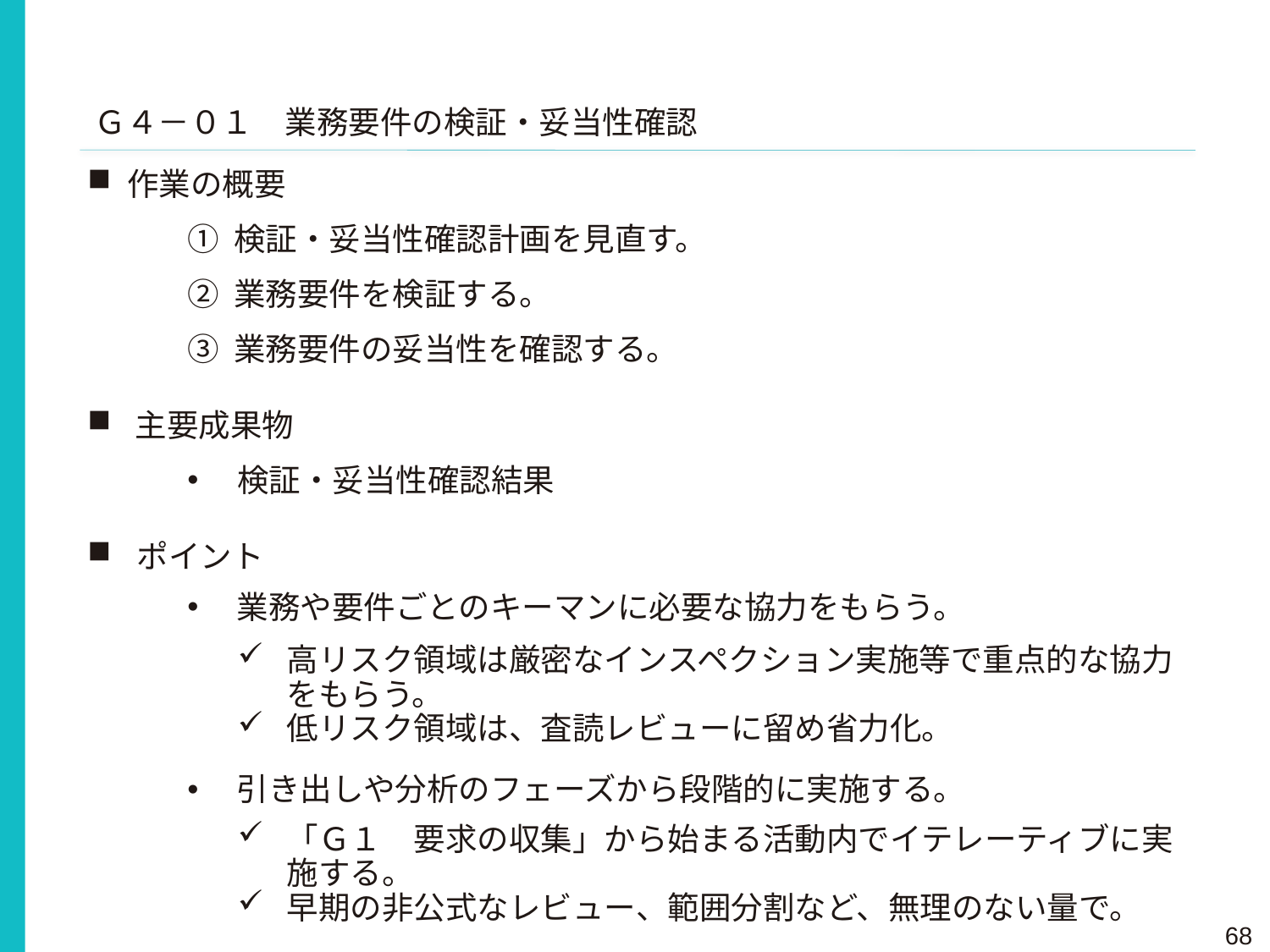

Ｇ４－０１　業務要件の検証・妥当性確認
作業の概要

① 検証・妥当性確認計画を見直す。

② 業務要件を検証する。
③ 業務要件の妥当性を確認する。

主要成果物

検証・妥当性確認結果

ポイント

業務や要件ごとのキーマンに必要な協力をもらう。

高リスク領域は厳密なインスペクション実施等で重点的な協力をもらう。
低リスク領域は、査読レビューに留め省力化。

引き出しや分析のフェーズから段階的に実施する。

「Ｇ１　要求の収集」から始まる活動内でイテレーティブに実施する。
早期の非公式なレビュー、範囲分割など、無理のない量で。
68